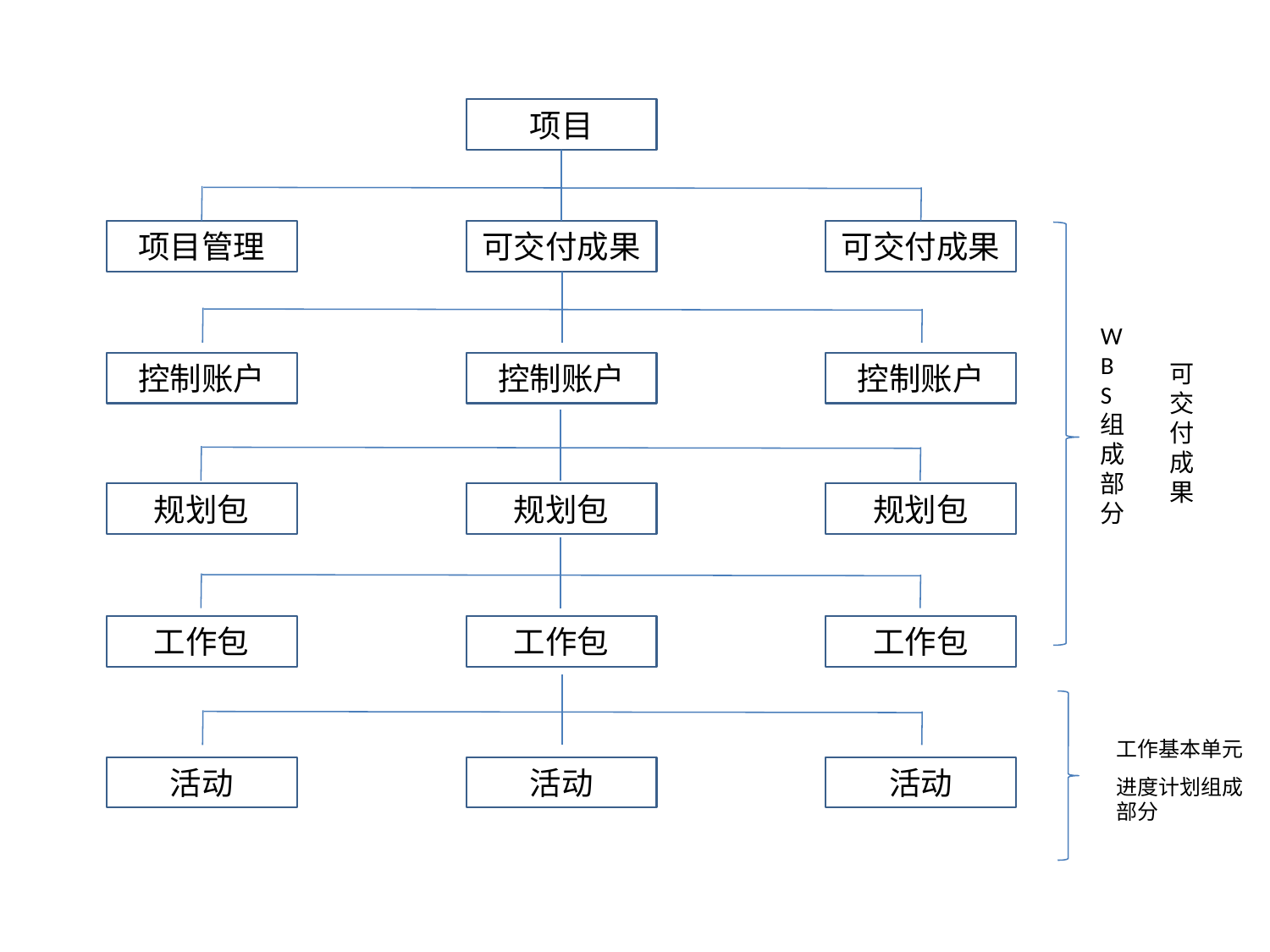

项目
项目管理
可交付成果
可交付成果

WBS组成部分
可交付成果
控制账户
控制账户
控制账户
规划包
规划包
规划包
工作包
工作包
工作包

工作基本单元
活动
活动
活动
进度计划组成部分